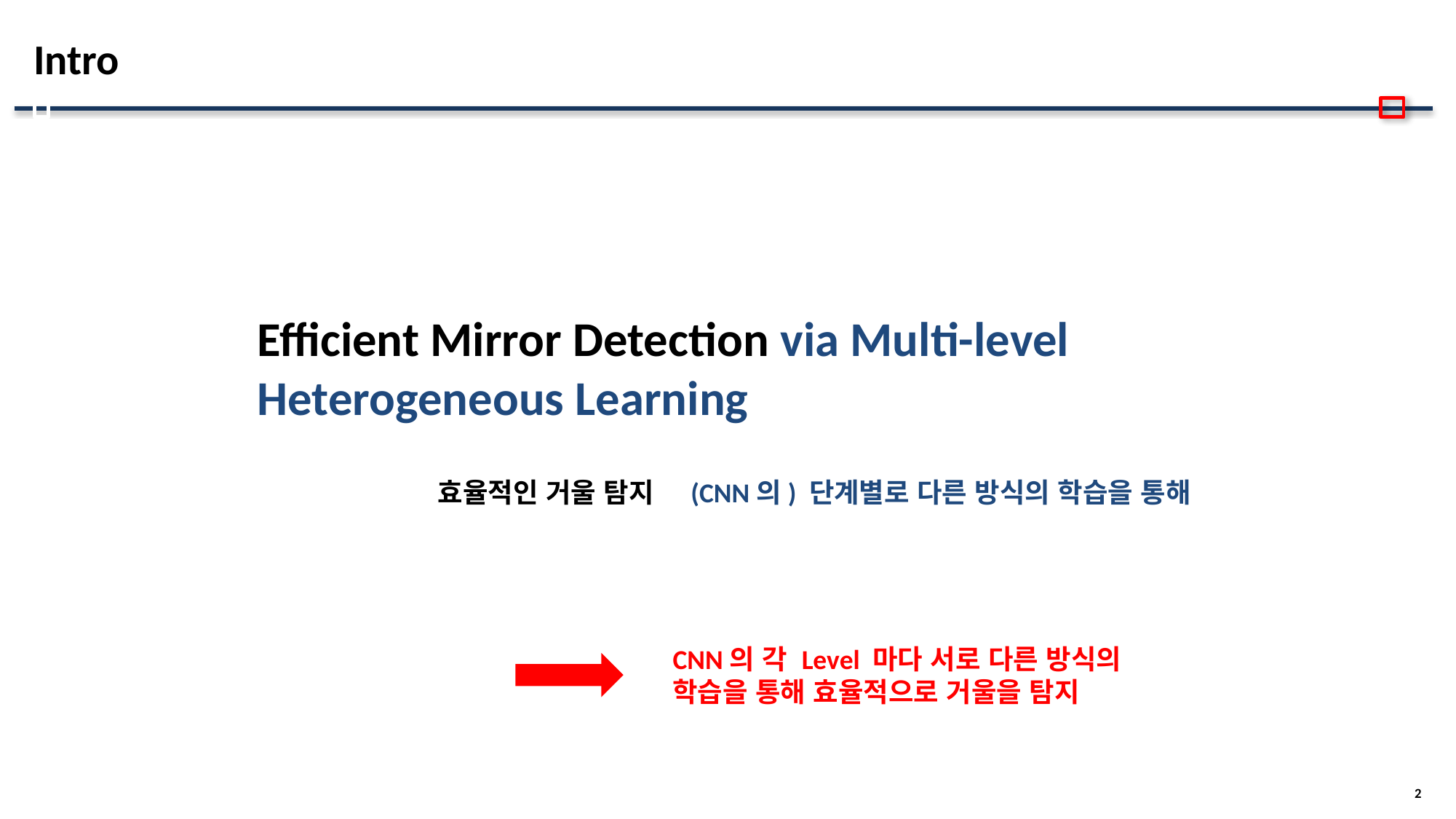

# Intro
Efficient Mirror Detection via Multi-level Heterogeneous Learning
효율적인 거울 탐지
(CNN의) 단계별로 다른 방식의 학습을 통해
CNN의 각 Level 마다 서로 다른 방식의
학습을 통해 효율적으로 거울을 탐지

2